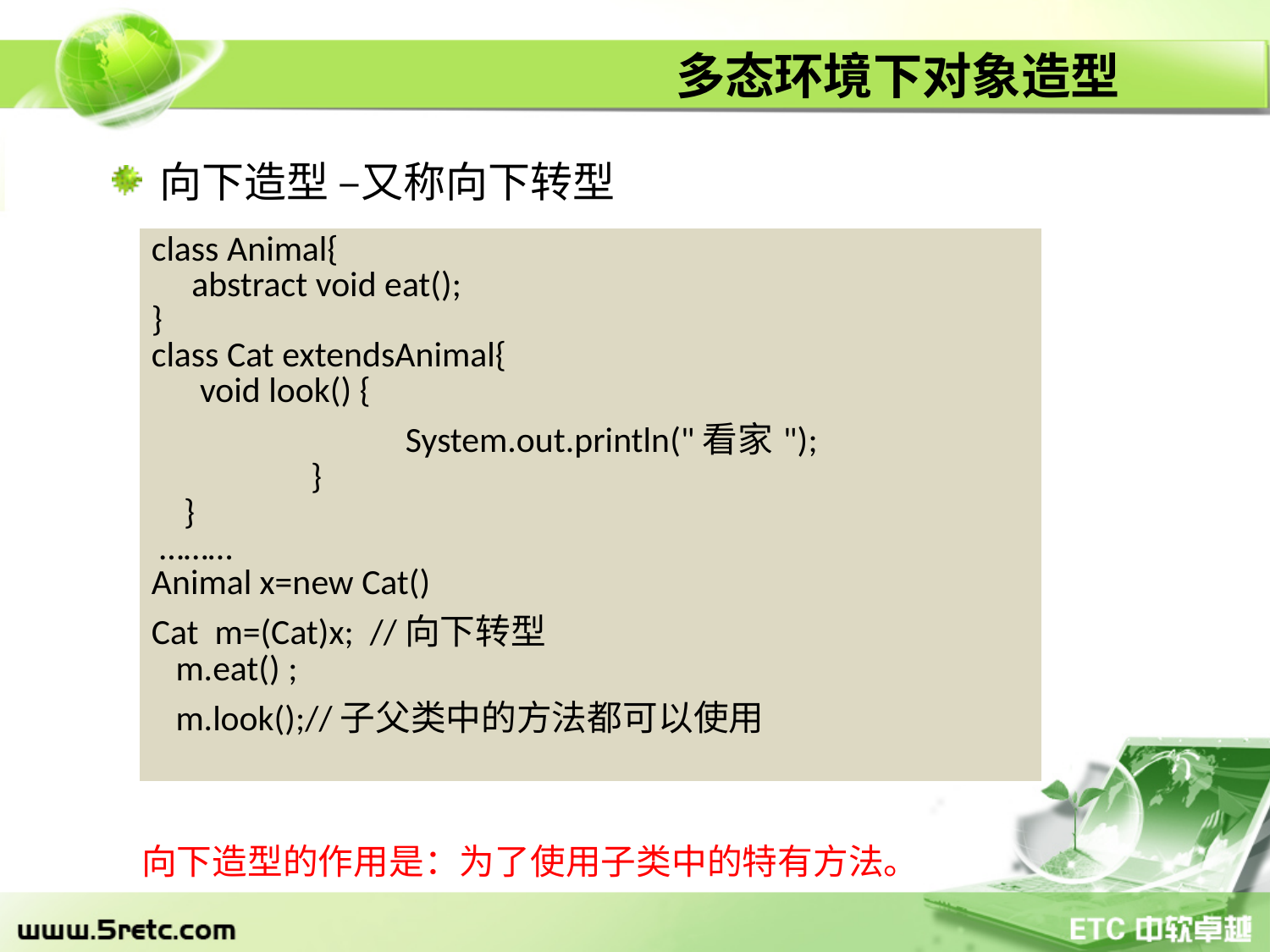

# 多态环境下对象造型
向下造型 –又称向下转型

| class Animal{ abstract void eat(); } class Cat extendsAnimal{ void look() { System.out.println("看家"); } } ……… Animal x=new Cat() Cat m=(Cat)x; //向下转型 m.eat() ; m.look();//子父类中的方法都可以使用 |
| --- |
向下造型的作用是：为了使用子类中的特有方法。